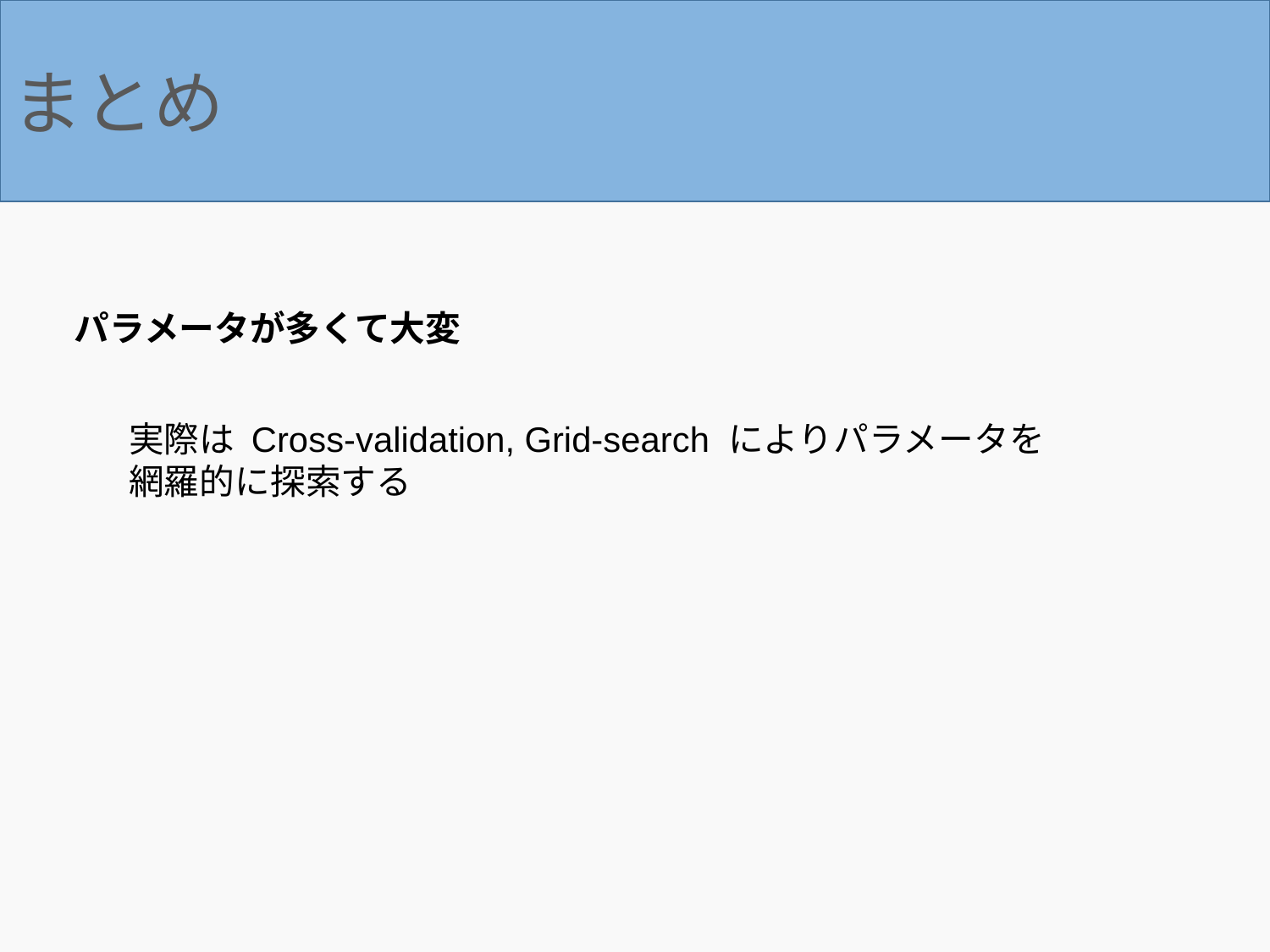

まとめ
パラメータが多くて大変
実際は Cross-validation, Grid-search によりパラメータを
網羅的に探索する